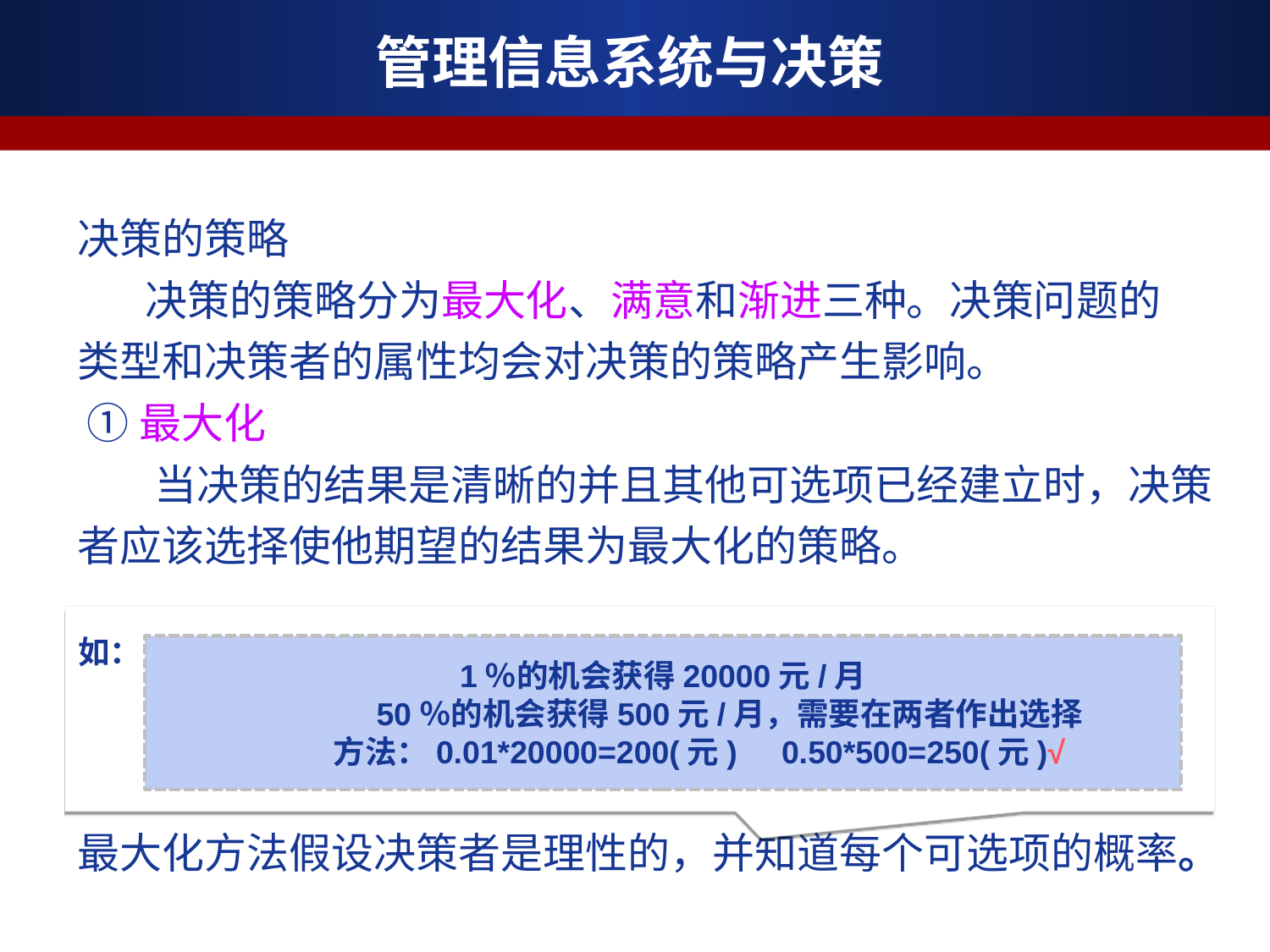

管理信息系统与决策
决策的策略
      决策的策略分为最大化、满意和渐进三种。决策问题的
类型和决策者的属性均会对决策的策略产生影响。
 ①最大化
       当决策的结果是清晰的并且其他可选项已经建立时，决策
者应该选择使他期望的结果为最大化的策略。

最大化方法假设决策者是理性的，并知道每个可选项的概率。

如：
1％的机会获得20000元/月
               50％的机会获得500元/月，需要在两者作出选择
         方法：0.01*20000=200(元)     0.50*500=250(元)√